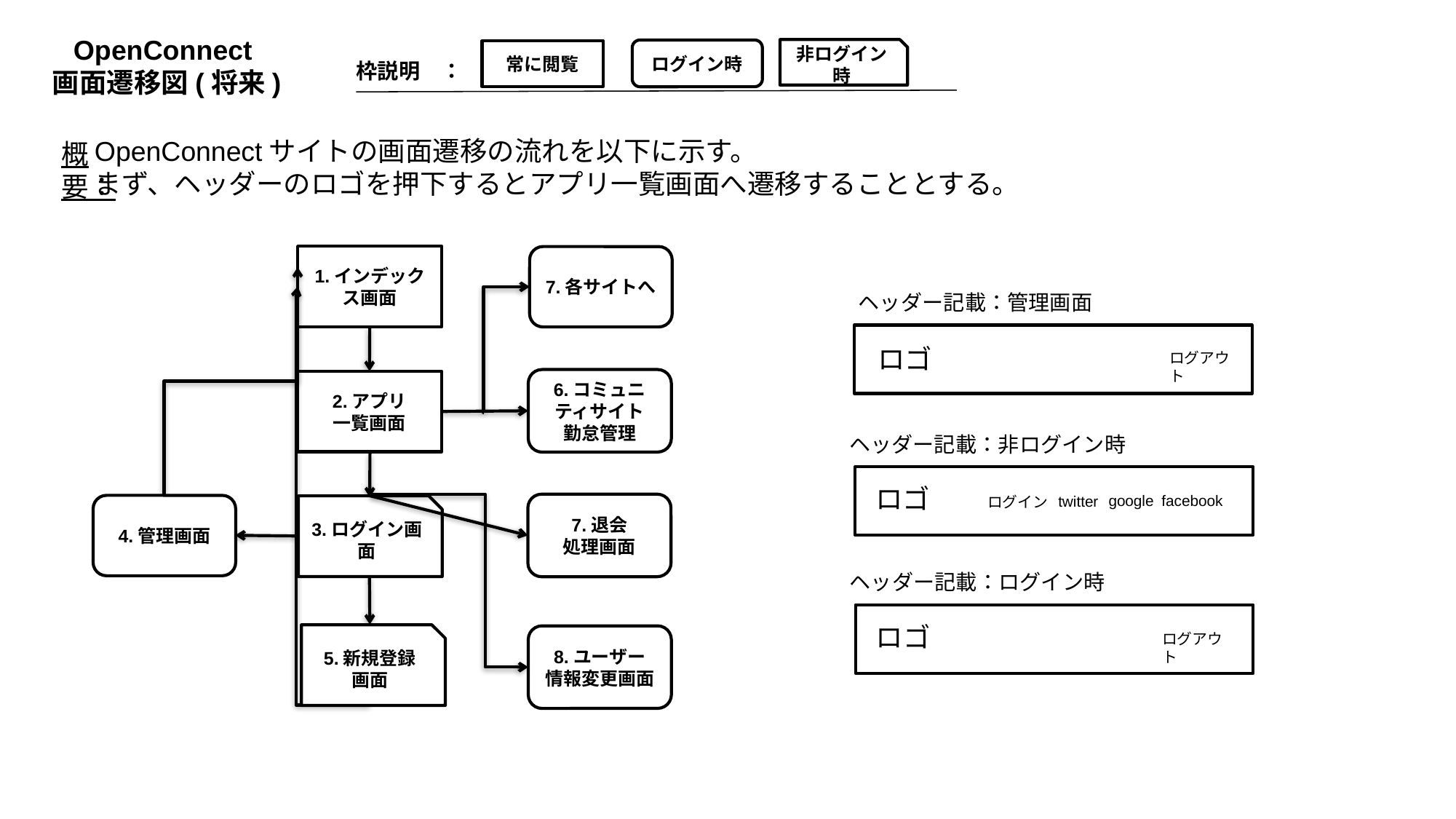

OpenConnect
画面遷移図(将来)
非ログイン時
ログイン時
常に閲覧
枠説明　：
OpenConnectサイトの画面遷移の流れを以下に示す。
まず、ヘッダーのロゴを押下するとアプリ一覧画面へ遷移することとする。
概要：
#
1.インデックス画面
7.各サイトへ
ヘッダー記載：管理画面

ロゴ
ログアウト
6.コミュニティサイト
勤怠管理
2.アプリ
一覧画面
ヘッダー記載：非ログイン時

ロゴ
google
facebook
twitter
ログイン
7.退会
処理画面
4.管理画面
3.ログイン画面
ヘッダー記載：ログイン時

ロゴ
ログアウト
5.新規登録
画面
8.ユーザー
情報変更画面